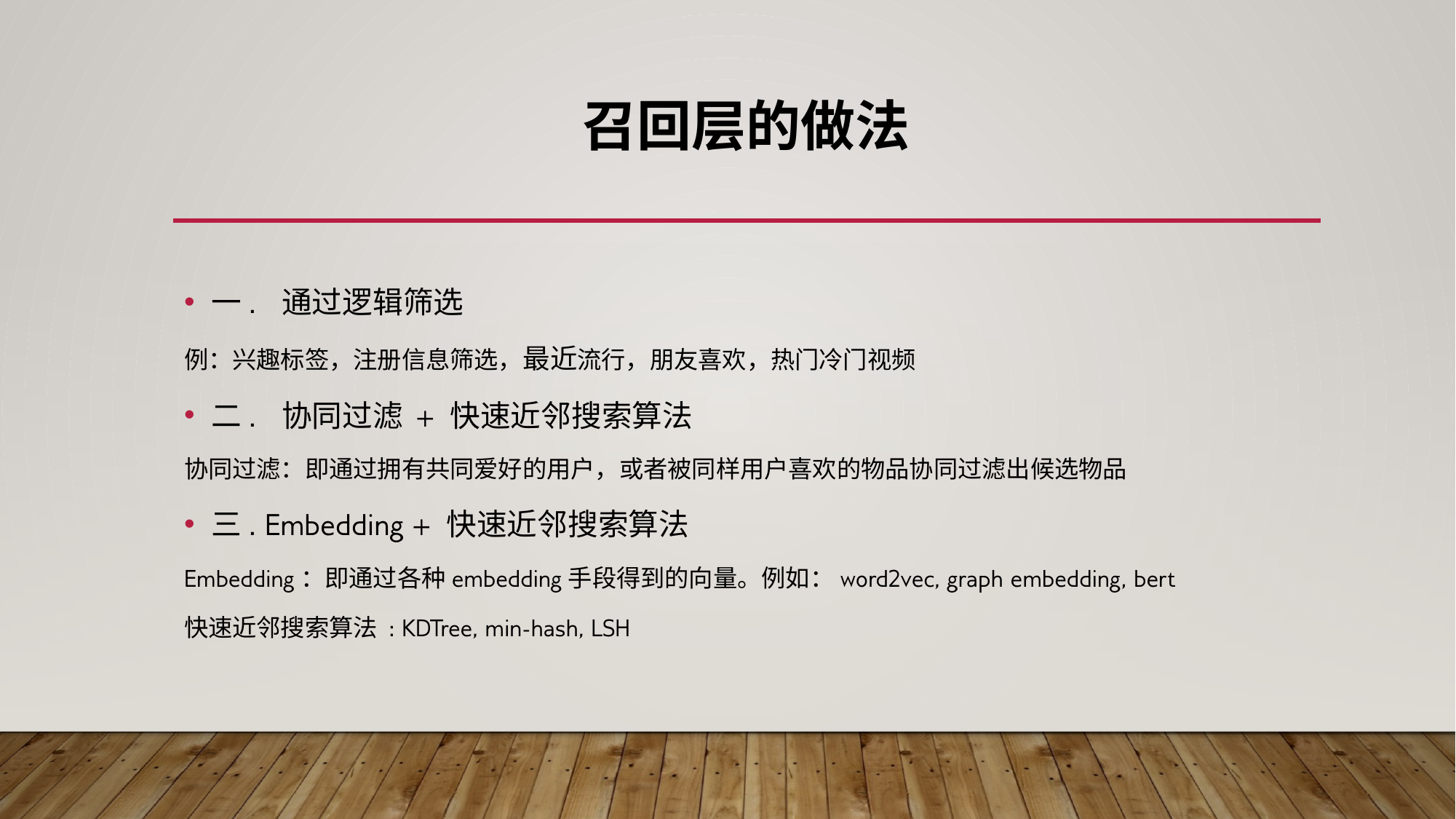

# 召回层的做法

一.  通过逻辑筛选
例：兴趣标签，注册信息筛选，最近流行，朋友喜欢，热门冷门视频
二.  协同过滤 + 快速近邻搜索算法
协同过滤：即通过拥有共同爱好的用户，或者被同样用户喜欢的物品协同过滤出候选物品
三. Embedding + 快速近邻搜索算法
Embedding：即通过各种embedding手段得到的向量。例如：word2vec, graph embedding, bert
快速近邻搜索算法 : KDTree, min-hash, LSH